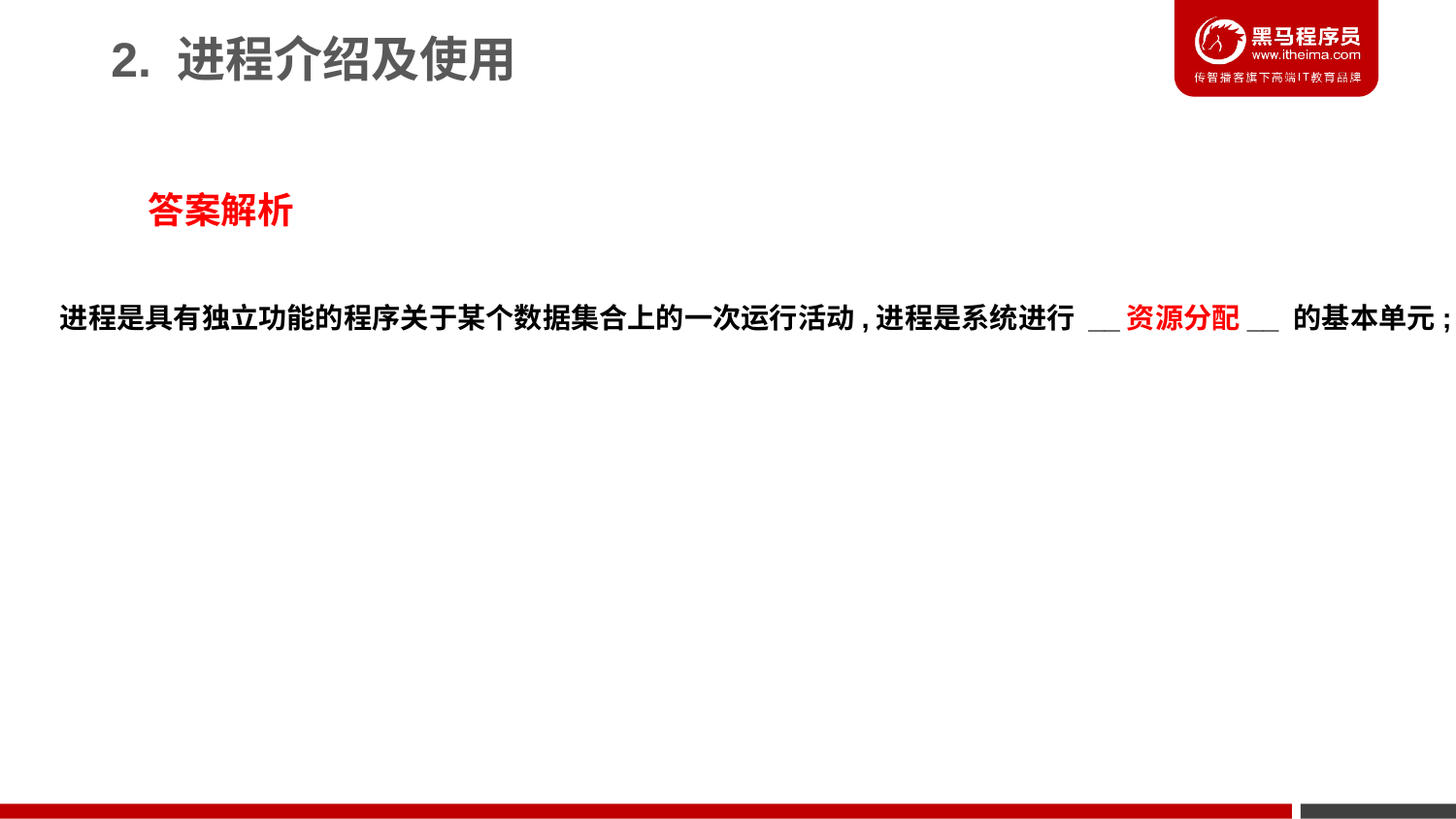

2. 进程介绍及使用
答案解析
进程是具有独立功能的程序关于某个数据集合上的一次运行活动,进程是系统进行 __资源分配__ 的基本单元;